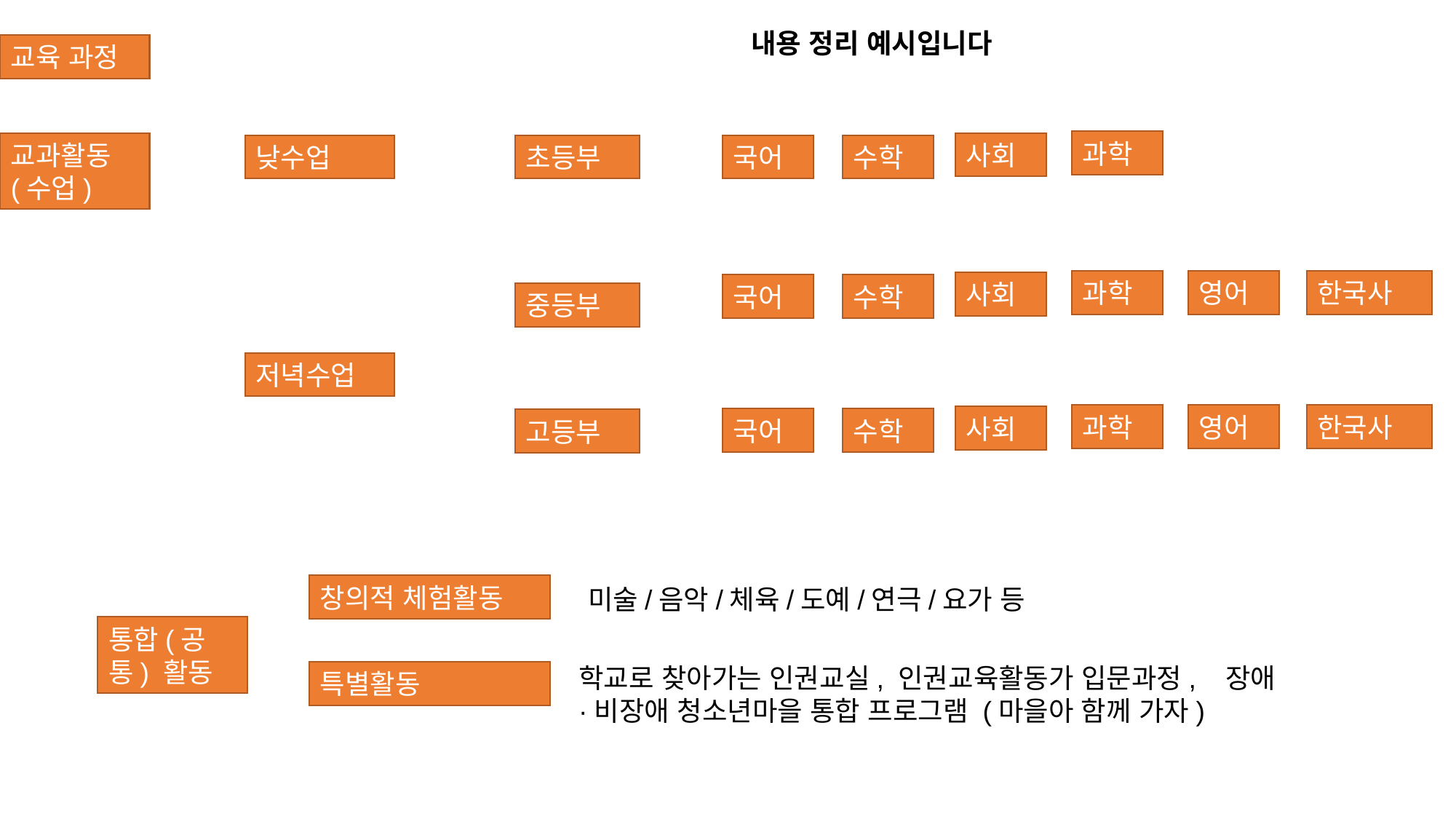

내용 정리 예시입니다
교육 과정
과학
교과활동(수업)
사회
낮수업
초등부
국어
수학
과학
영어
한국사
사회
국어
수학
중등부
저녁수업
과학
영어
한국사
사회
국어
수학
고등부
미술/음악/체육/도예/연극/요가 등
창의적 체험활동
통합(공통) 활동
학교로 찾아가는 인권교실, 인권교육활동가 입문과정,   장애·비장애 청소년마을 통합 프로그램 (마을아 함께 가자)
특별활동